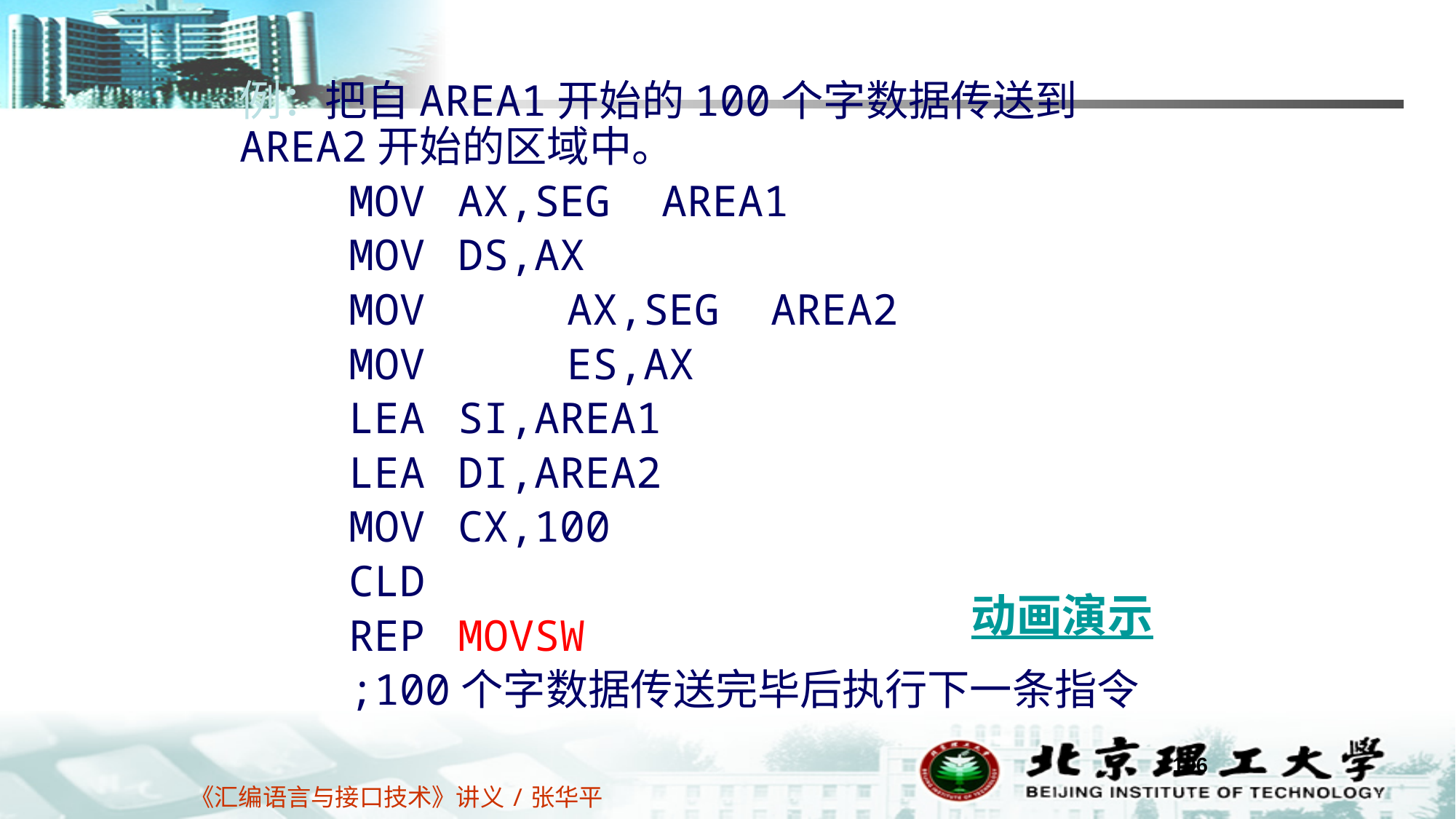

例：把自AREA1开始的100个字数据传送到AREA2开始的区域中。
	MOV	AX,SEG  AREA1
	MOV	DS,AX
	MOV  	AX,SEG  AREA2
	MOV  	ES,AX
	LEA	SI,AREA1
	LEA	DI,AREA2
	MOV	CX,100
	CLD
	REP	MOVSW
	;100个字数据传送完毕后执行下一条指令
动画演示
196